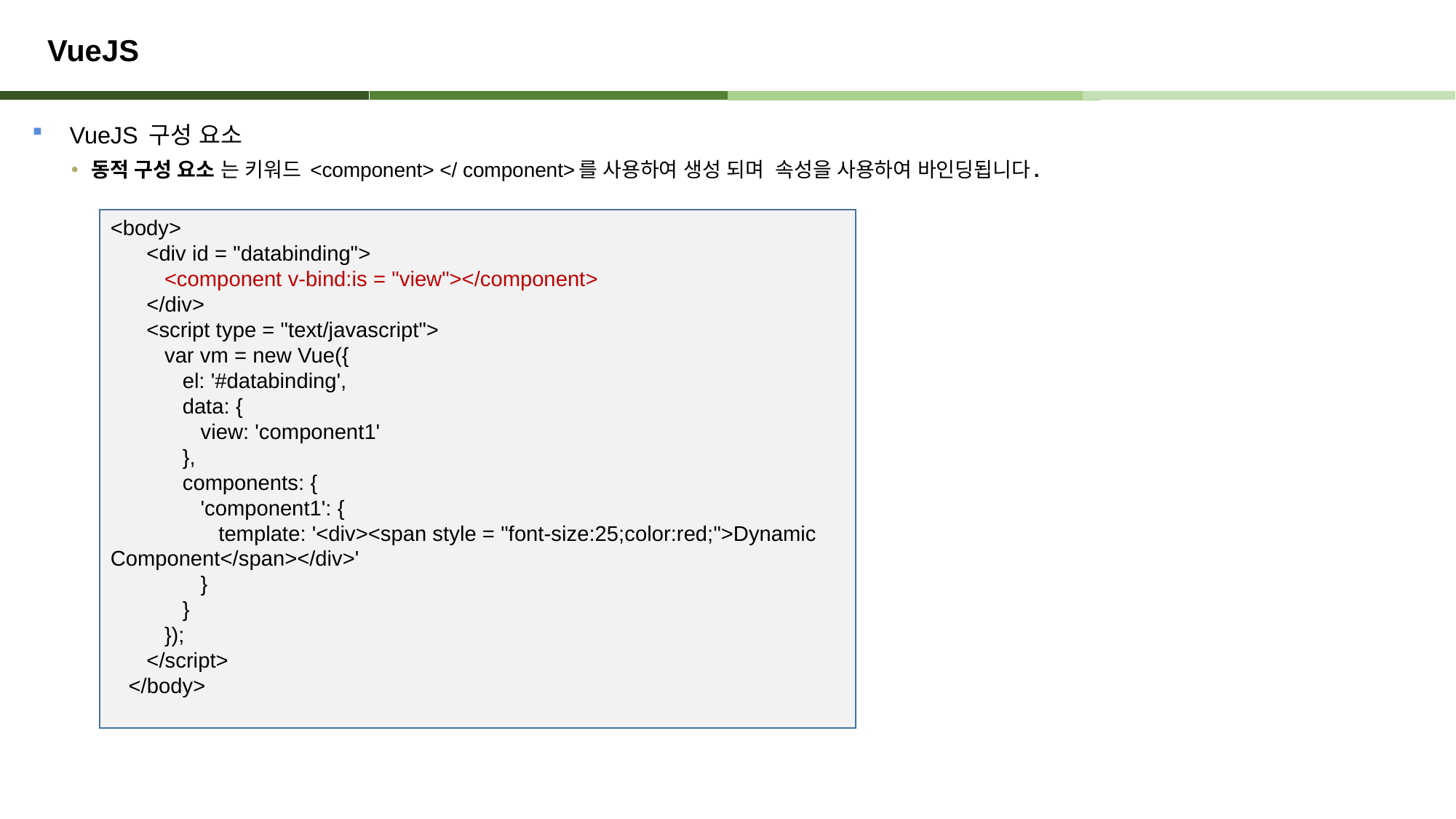

# VueJS
VueJS 구성 요소
동적 구성 요소 는 키워드 <component> </ component>를 사용하여 생성 되며  속성을 사용하여 바인딩됩니다.

<body>
      <div id = "databinding">
         <component v-bind:is = "view"></component>
      </div>
      <script type = "text/javascript">
         var vm = new Vue({
            el: '#databinding',
            data: {
               view: 'component1'
            },
            components: {
               'component1': {
                  template: '<div><span style = "font-size:25;color:red;">Dynamic Component</span></div>'
               }
            }
         });
      </script>
   </body>